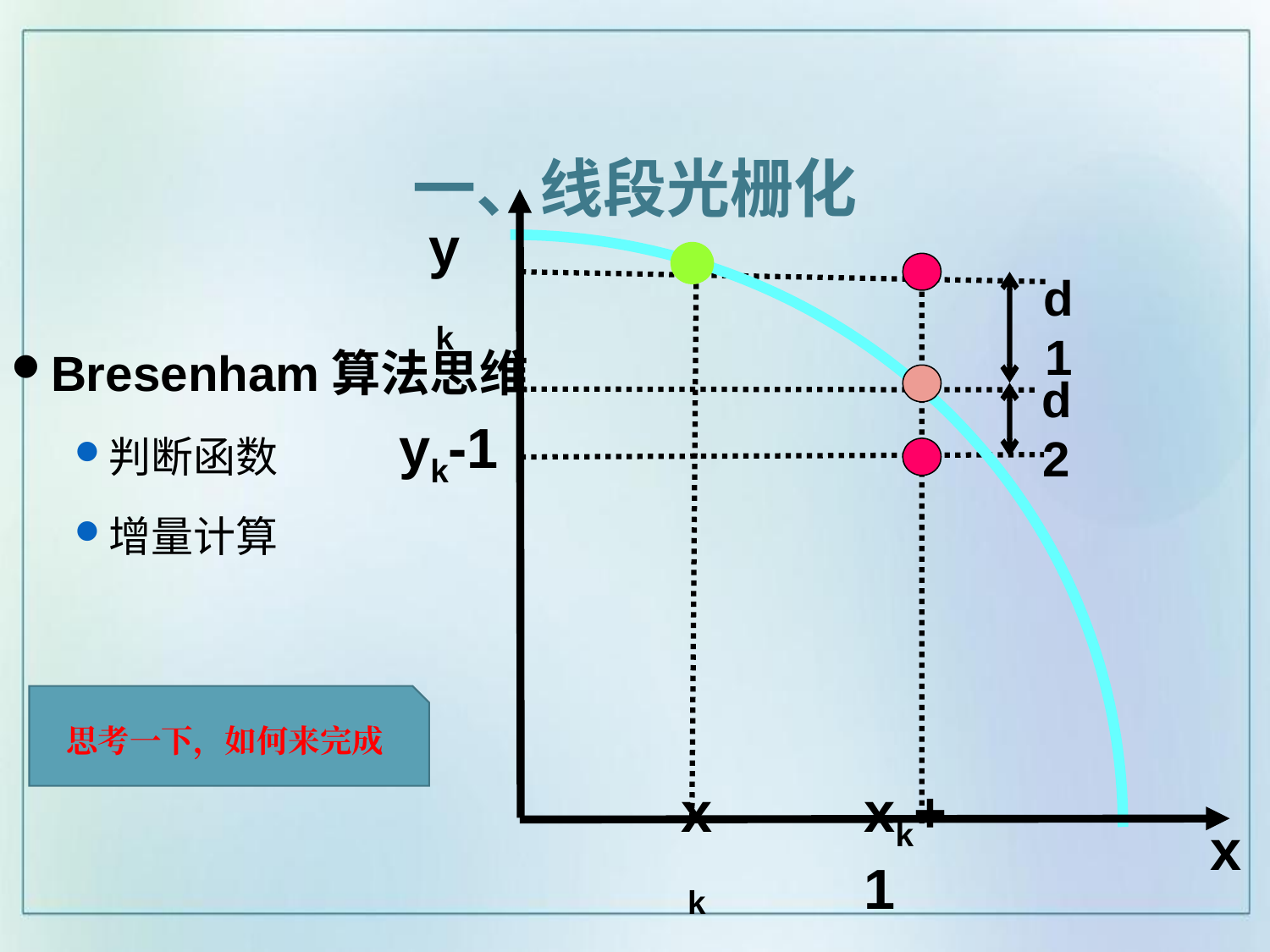

一、线段光栅化

yk

d1

d2
yk-1

x
xk
xk+1

Bresenham算法思维
判断函数
增量计算

思考一下，如何来完成